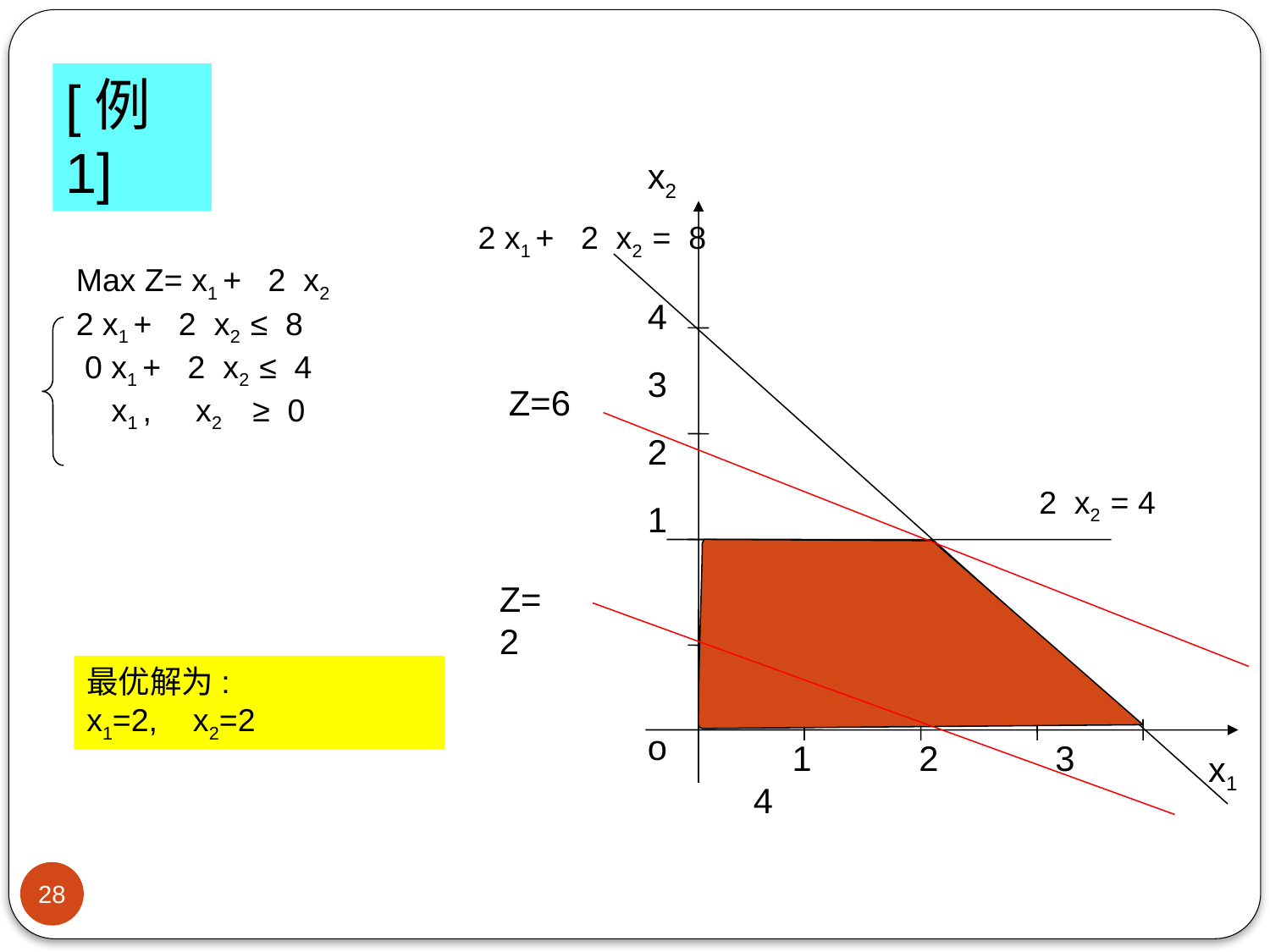

[例1]
x2

2 x1 +   2  x2  =  8
Max Z= x1 +   2  x2
2 x1 +   2  x2  ≤  8
 0 x1 +   2  x2  ≤  4
    x1 ,     x2      ≥  0

4

3

2

1

Z=6

2  x2  = 4

Z=2

最优解为:
x1=2,    x2=2
o

    1           2            3           4
x1
28